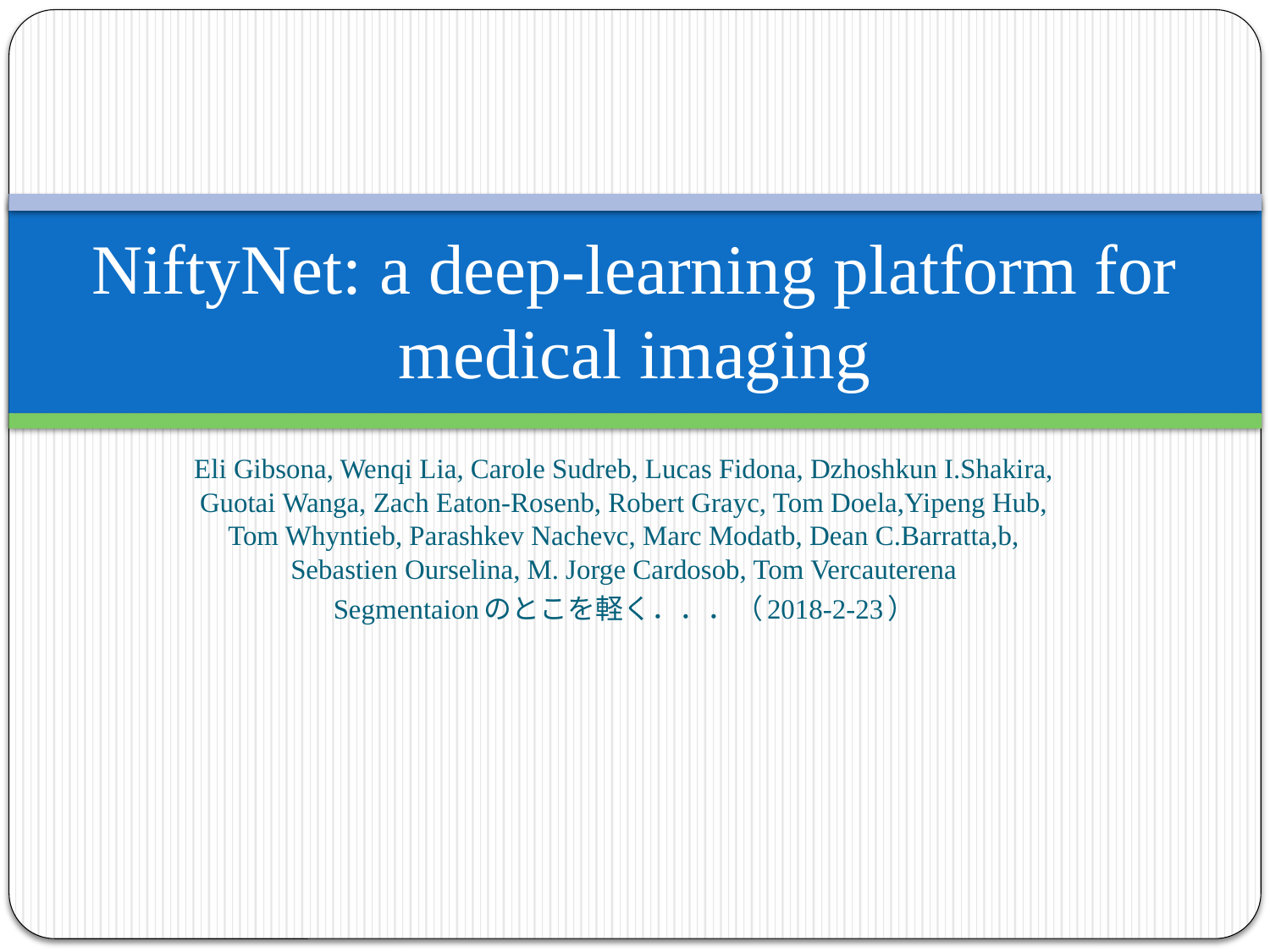

# NiftyNet: a deep-learning platform for medical imaging
Eli Gibsona, Wenqi Lia, Carole Sudreb, Lucas Fidona, Dzhoshkun I.Shakira, Guotai Wanga, Zach Eaton-Rosenb, Robert Grayc, Tom Doela,Yipeng Hub, Tom Whyntieb, Parashkev Nachevc, Marc Modatb, Dean C.Barratta,b, Sebastien Ourselina, M. Jorge Cardosob, Tom Vercauterena
Segmentaionのとこを軽く．．．（2018-2-23）